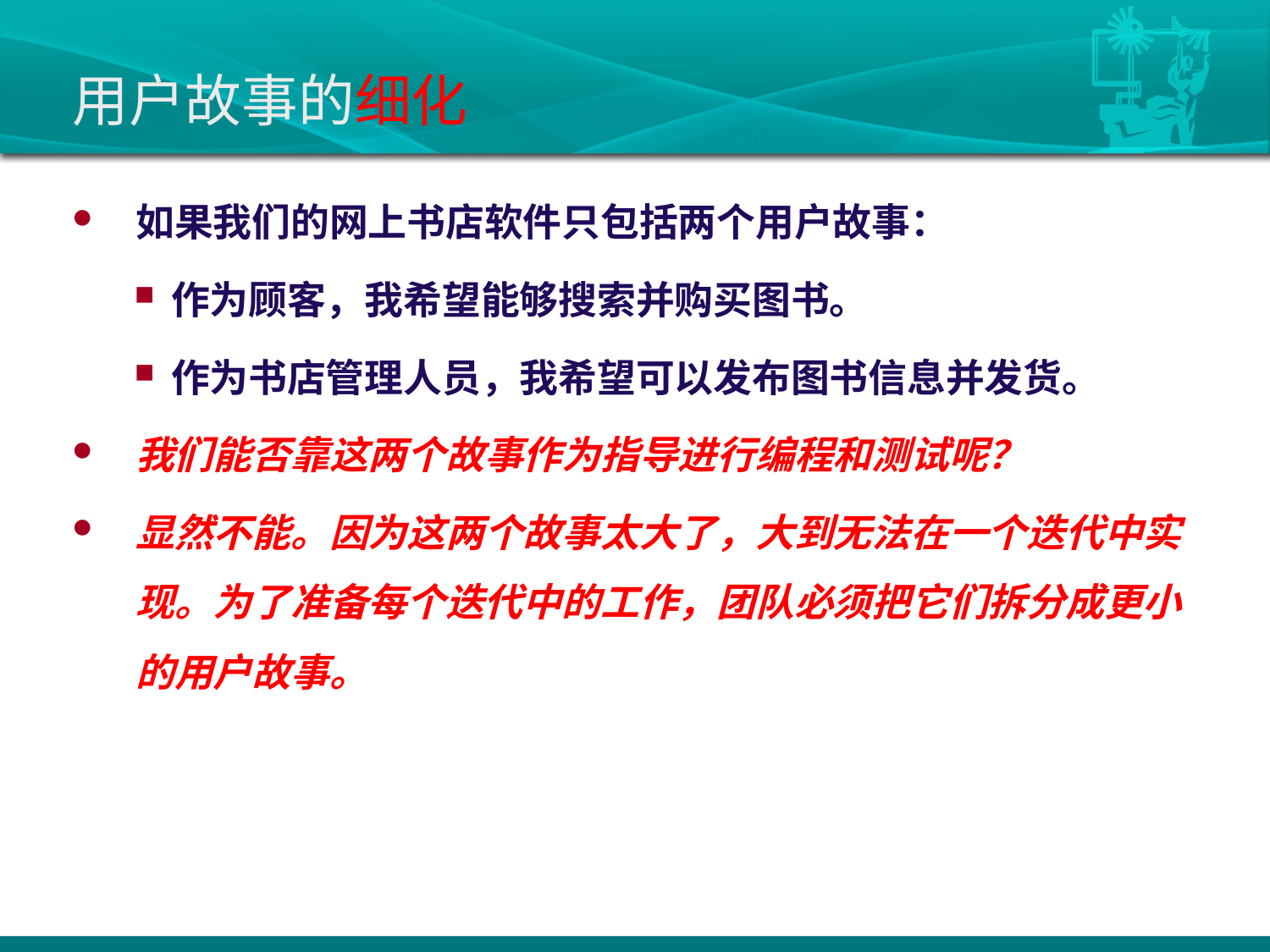

# 用户故事的细化
如果我们的网上书店软件只包括两个用户故事：
作为顾客，我希望能够搜索并购买图书。
作为书店管理人员，我希望可以发布图书信息并发货。
我们能否靠这两个故事作为指导进行编程和测试呢？
显然不能。因为这两个故事太大了，大到无法在一个迭代中实现。为了准备每个迭代中的工作，团队必须把它们拆分成更小的用户故事。